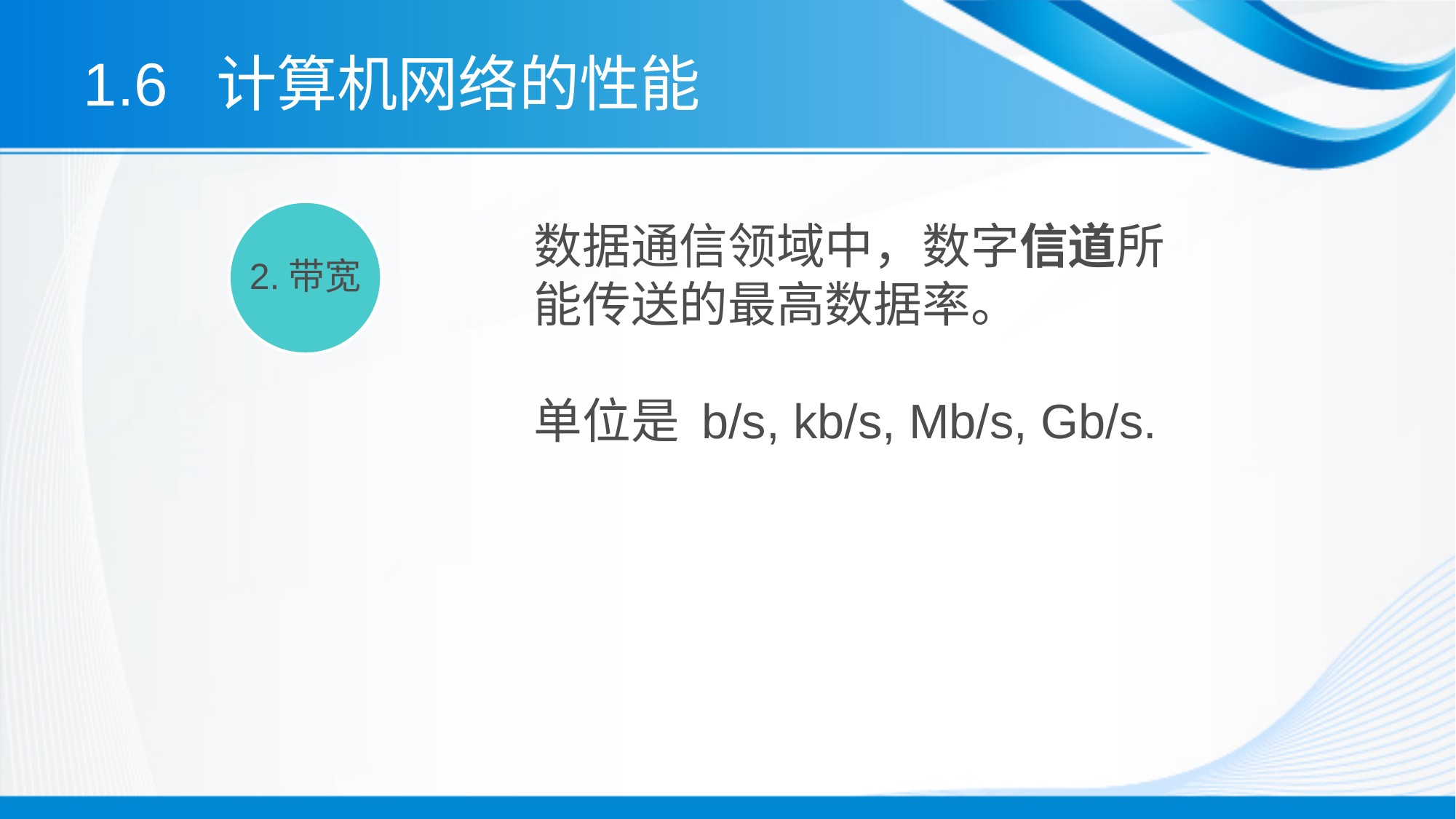

# 1.6  计算机网络的性能

2.带宽
数据通信领域中，数字信道所能传送的最高数据率。

单位是 b/s, kb/s, Mb/s, Gb/s.